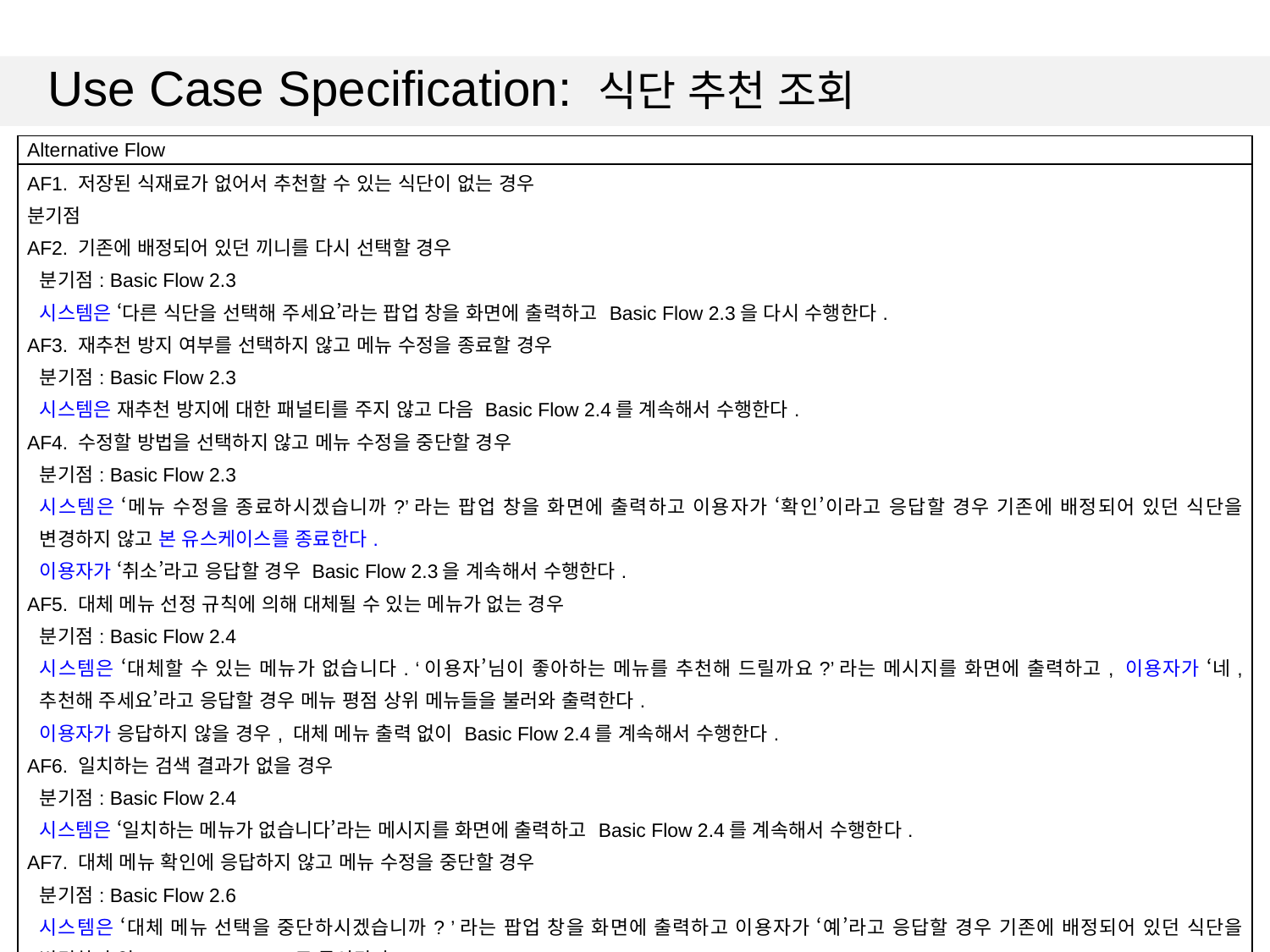

# Use Case Specification: 식단 추천 조회
| Alternative Flow |
| --- |
| AF1. 저장된 식재료가 없어서 추천할 수 있는 식단이 없는 경우 분기점 AF2. 기존에 배정되어 있던 끼니를 다시 선택할 경우 분기점: Basic Flow 2.3 시스템은 ‘다른 식단을 선택해 주세요’라는 팝업 창을 화면에 출력하고 Basic Flow 2.3을 다시 수행한다. AF3. 재추천 방지 여부를 선택하지 않고 메뉴 수정을 종료할 경우 분기점: Basic Flow 2.3 시스템은 재추천 방지에 대한 패널티를 주지 않고 다음 Basic Flow 2.4를 계속해서 수행한다. AF4. 수정할 방법을 선택하지 않고 메뉴 수정을 중단할 경우 분기점: Basic Flow 2.3 시스템은 ‘메뉴 수정을 종료하시겠습니까?’라는 팝업 창을 화면에 출력하고 이용자가 ‘확인’이라고 응답할 경우 기존에 배정되어 있던 식단을 변경하지 않고 본 유스케이스를 종료한다. 이용자가 ‘취소’라고 응답할 경우 Basic Flow 2.3을 계속해서 수행한다. AF5. 대체 메뉴 선정 규칙에 의해 대체될 수 있는 메뉴가 없는 경우 분기점: Basic Flow 2.4 시스템은 ‘대체할 수 있는 메뉴가 없습니다. ‘이용자’님이 좋아하는 메뉴를 추천해 드릴까요?’라는 메시지를 화면에 출력하고, 이용자가 ‘네, 추천해 주세요’라고 응답할 경우 메뉴 평점 상위 메뉴들을 불러와 출력한다. 이용자가 응답하지 않을 경우, 대체 메뉴 출력 없이 Basic Flow 2.4를 계속해서 수행한다. AF6. 일치하는 검색 결과가 없을 경우 분기점: Basic Flow 2.4 시스템은 ‘일치하는 메뉴가 없습니다’라는 메시지를 화면에 출력하고 Basic Flow 2.4를 계속해서 수행한다. AF7. 대체 메뉴 확인에 응답하지 않고 메뉴 수정을 중단할 경우 분기점: Basic Flow 2.6 시스템은 ‘대체 메뉴 선택을 중단하시겠습니까? ’라는 팝업 창을 화면에 출력하고 이용자가 ‘예’라고 응답할 경우 기존에 배정되어 있던 식단을 변경하지 않고 Basic Flow 2.2로 돌아간다. 이용자가 ‘아니오’라고 응답할 경우 Basic Flow 2.6을 계속해서 수행한다. |
20